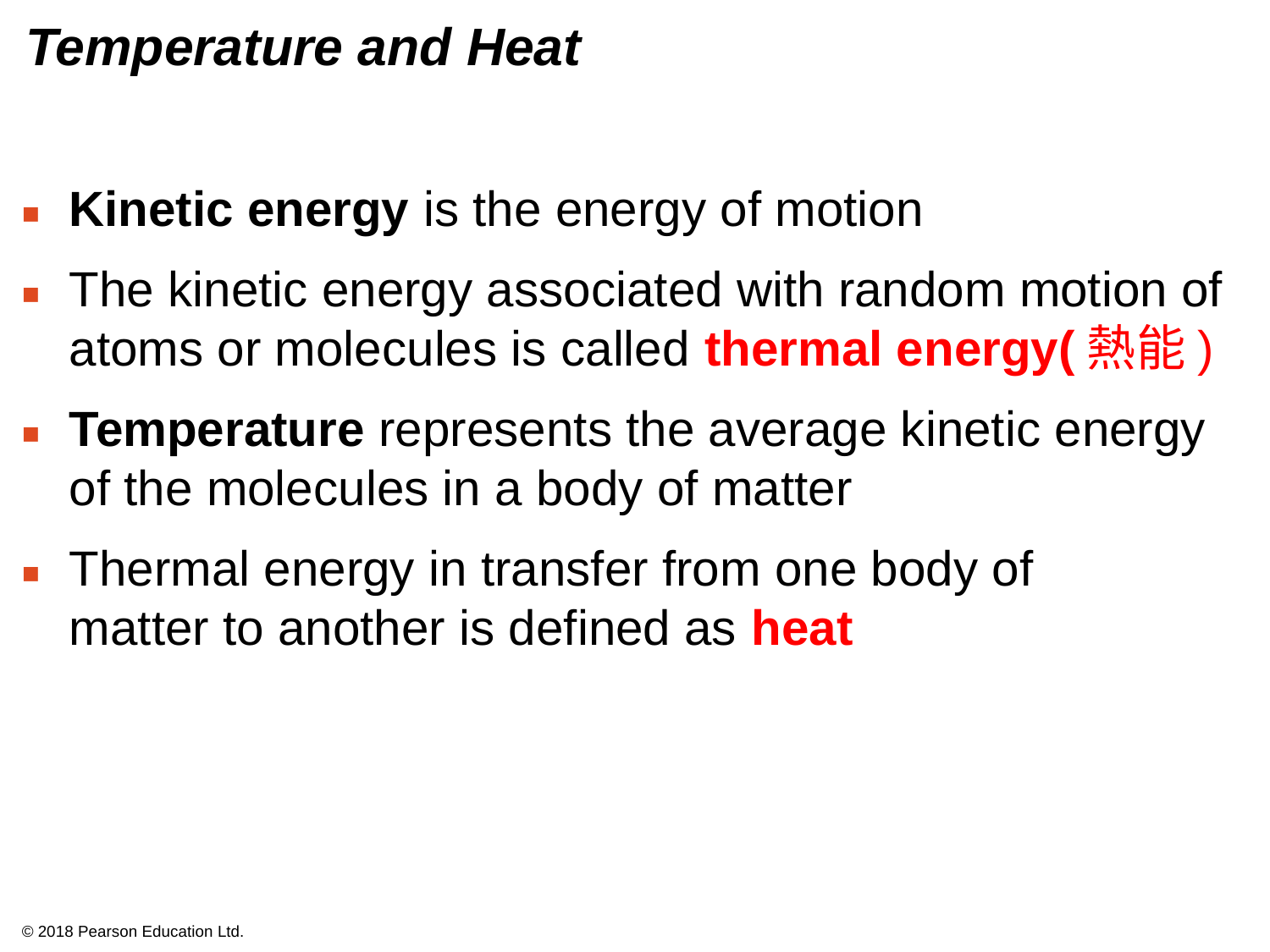

# Temperature and Heat
Kinetic energy is the energy of motion
The kinetic energy associated with random motion of atoms or molecules is called thermal energy(熱能)
Temperature represents the average kinetic energy of the molecules in a body of matter
Thermal energy in transfer from one body of
matter to another is defined as heat
© 2018 Pearson Education Ltd.